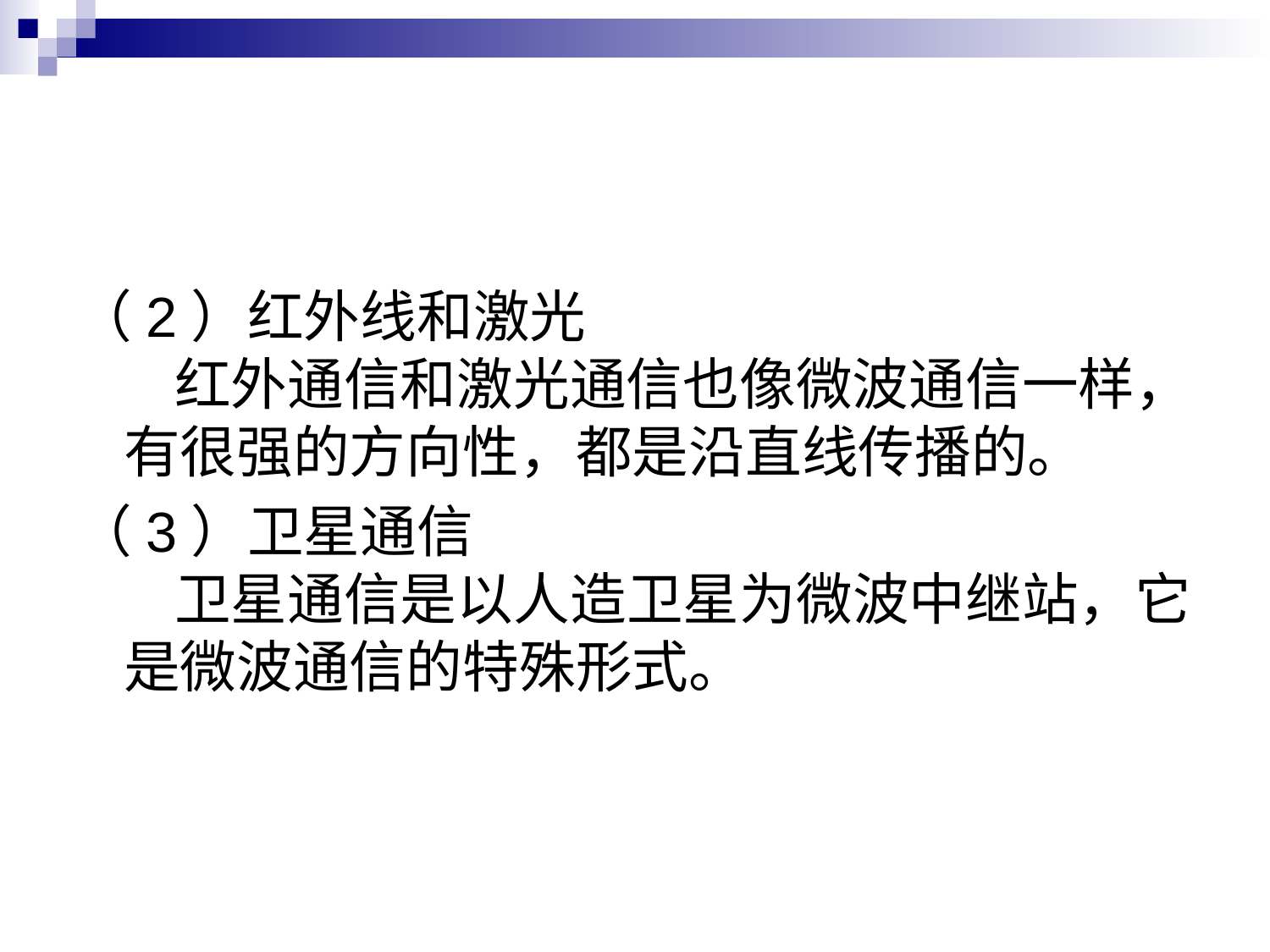

#
（2）红外线和激光
    红外通信和激光通信也像微波通信一样，有很强的方向性，都是沿直线传播的。
（3）卫星通信
    卫星通信是以人造卫星为微波中继站，它是微波通信的特殊形式。